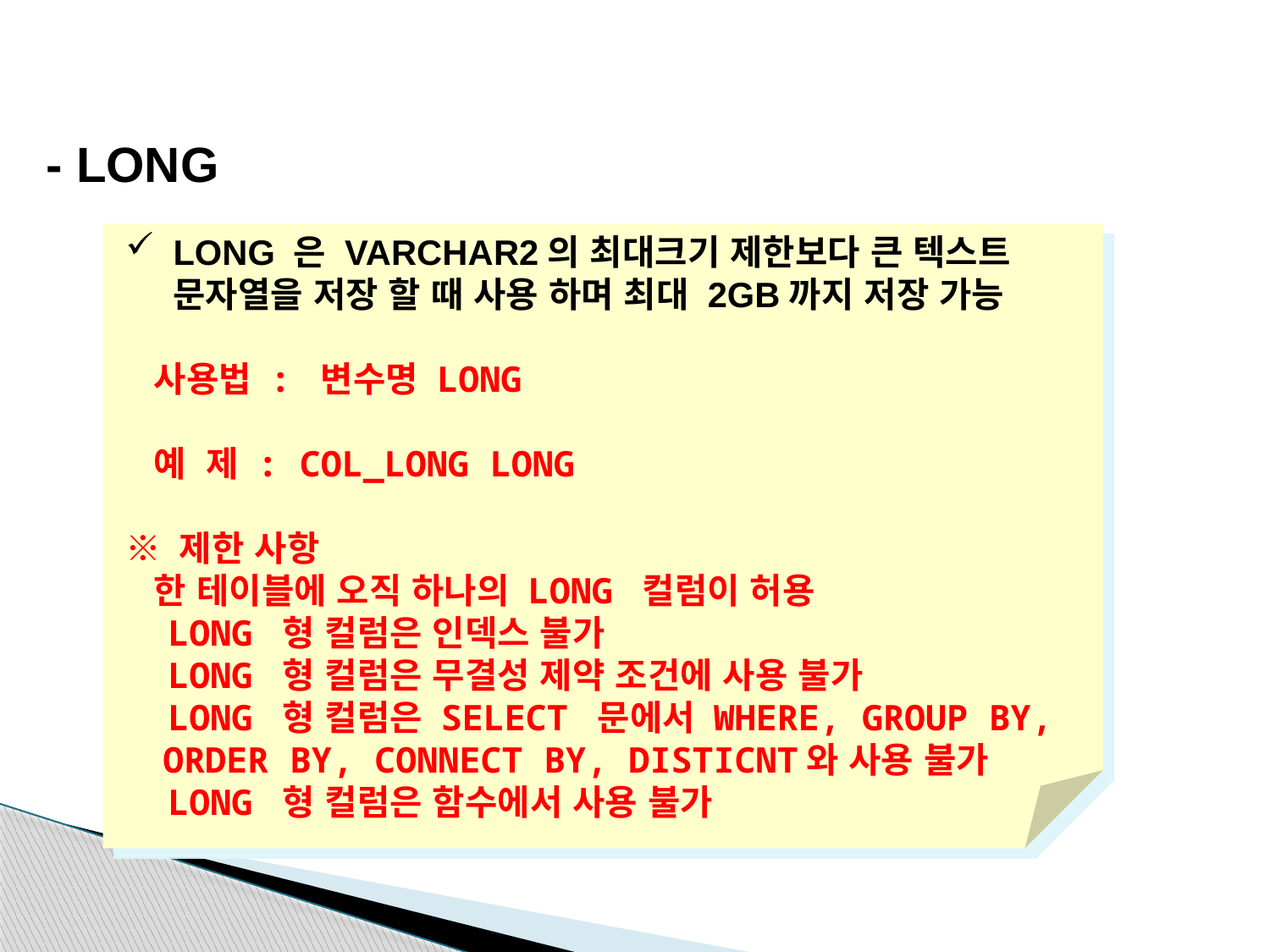

- LONG
LONG 은 VARCHAR2의 최대크기 제한보다 큰 텍스트 문자열을 저장 할 때 사용 하며 최대 2GB까지 저장 가능

  사용법 : 변수명 LONG

  예  제 : COL_LONG LONG

※ 제한 사항
  한 테이블에 오직 하나의 LONG 컬럼이 허용
  LONG 형 컬럼은 인덱스 불가
  LONG 형 컬럼은 무결성 제약 조건에 사용 불가
  LONG 형 컬럼은 SELECT 문에서 WHERE, GROUP BY, ORDER BY, CONNECT BY, DISTICNT와 사용 불가
  LONG 형 컬럼은 함수에서 사용 불가